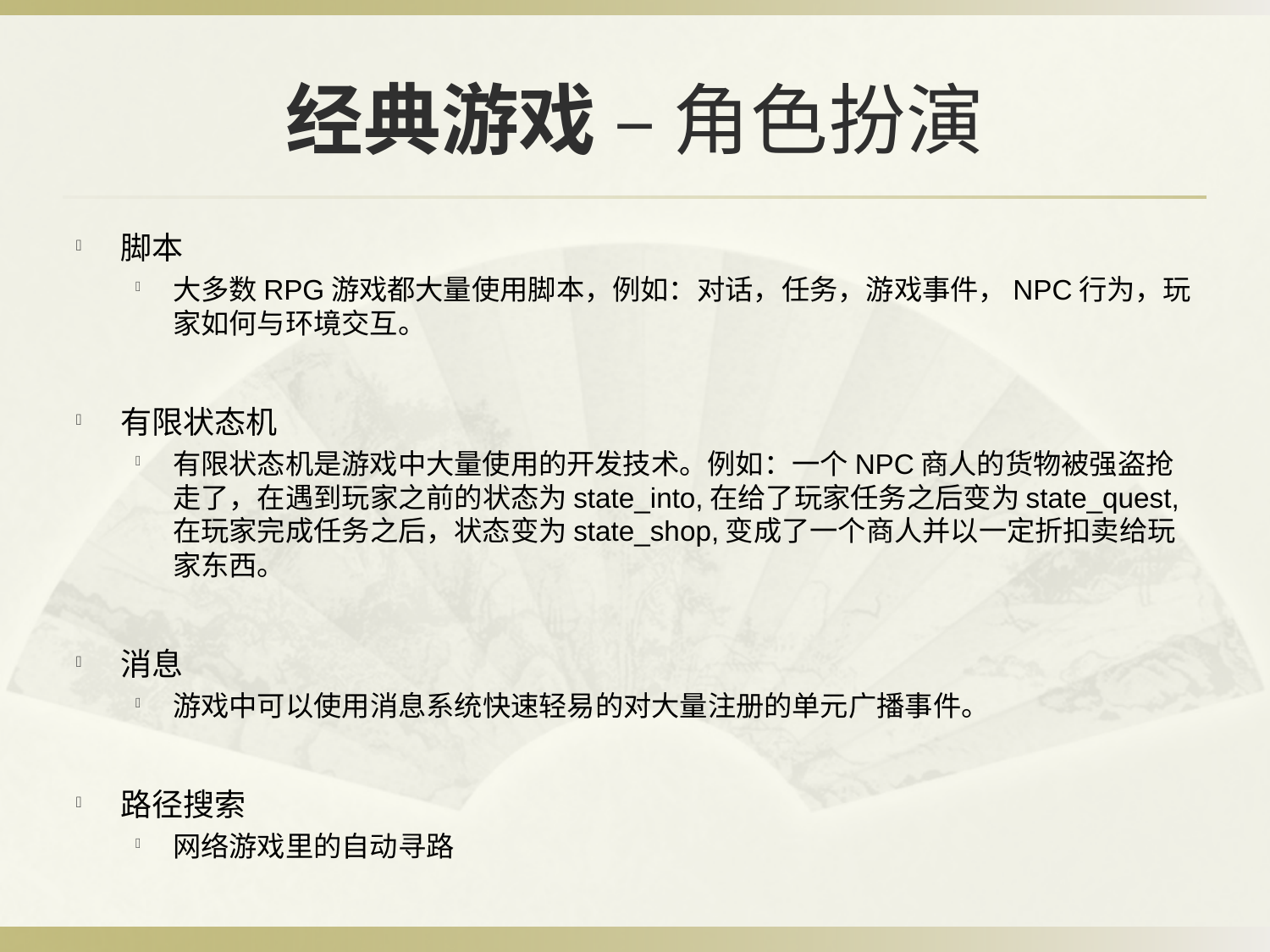

# 经典游戏 – 角色扮演
脚本
大多数RPG游戏都大量使用脚本，例如：对话，任务，游戏事件，NPC行为，玩家如何与环境交互。

有限状态机
有限状态机是游戏中大量使用的开发技术。例如：一个NPC商人的货物被强盗抢走了，在遇到玩家之前的状态为state_into,在给了玩家任务之后变为state_quest,在玩家完成任务之后，状态变为state_shop,变成了一个商人并以一定折扣卖给玩家东西。

消息
游戏中可以使用消息系统快速轻易的对大量注册的单元广播事件。

路径搜索
网络游戏里的自动寻路